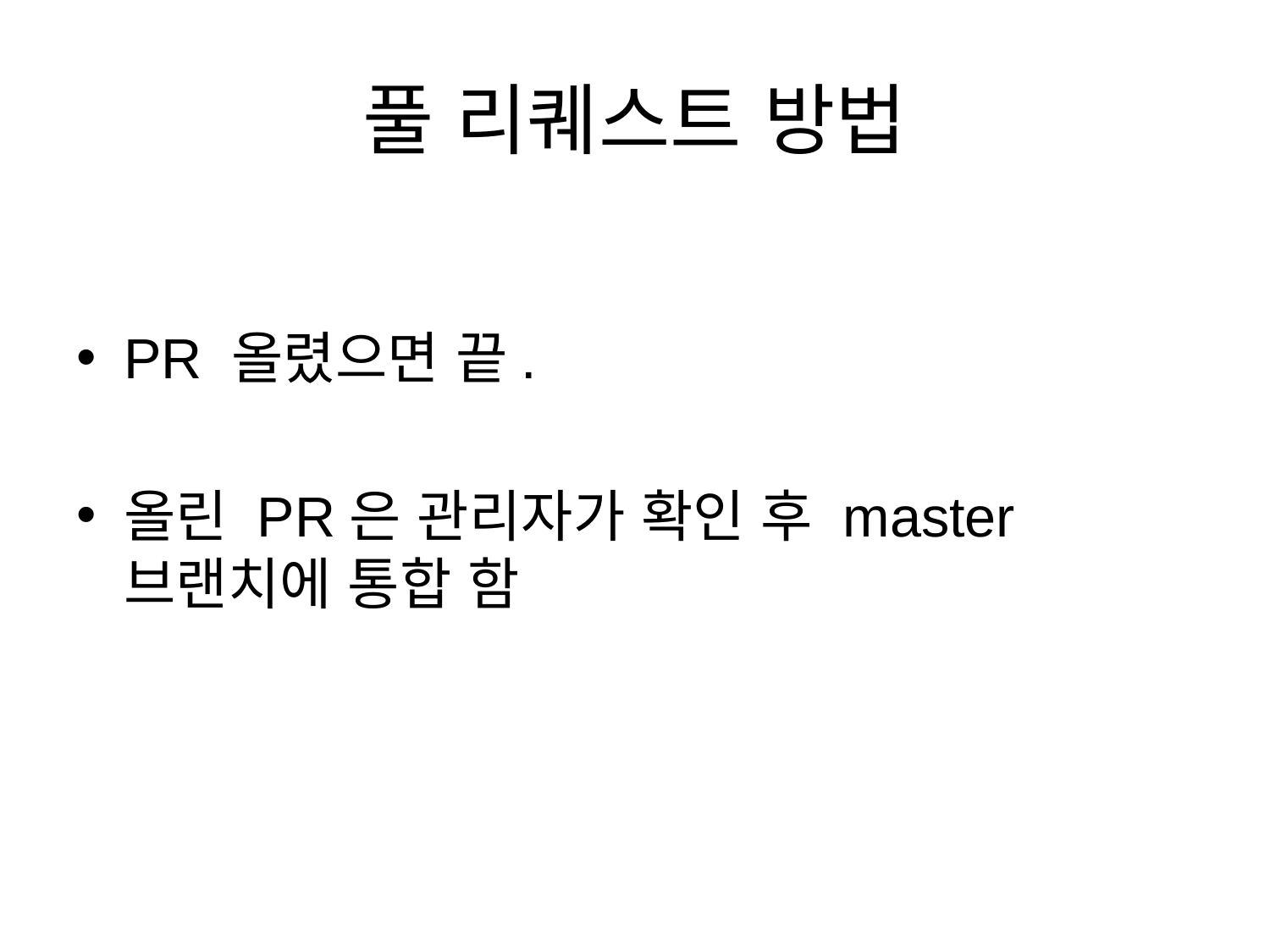

# 풀 리퀘스트 방법
PR 올렸으면 끝.

올린 PR은 관리자가 확인 후 master 브랜치에 통합 함